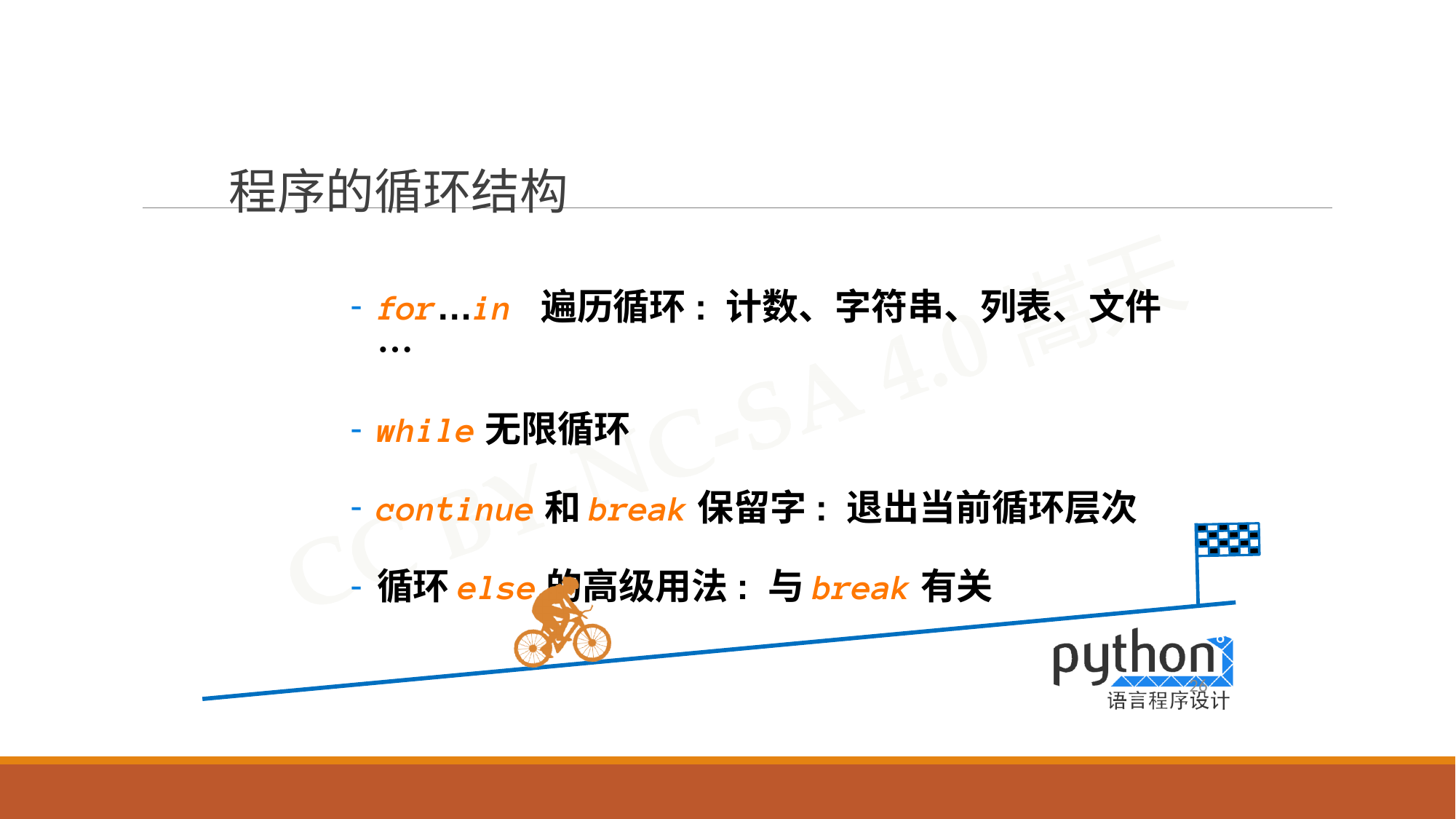

# 程序的循环结构

for…in 遍历循环: 计数、字符串、列表、文件…
while无限循环
continue和break保留字: 退出当前循环层次
循环else的高级用法: 与break有关

26